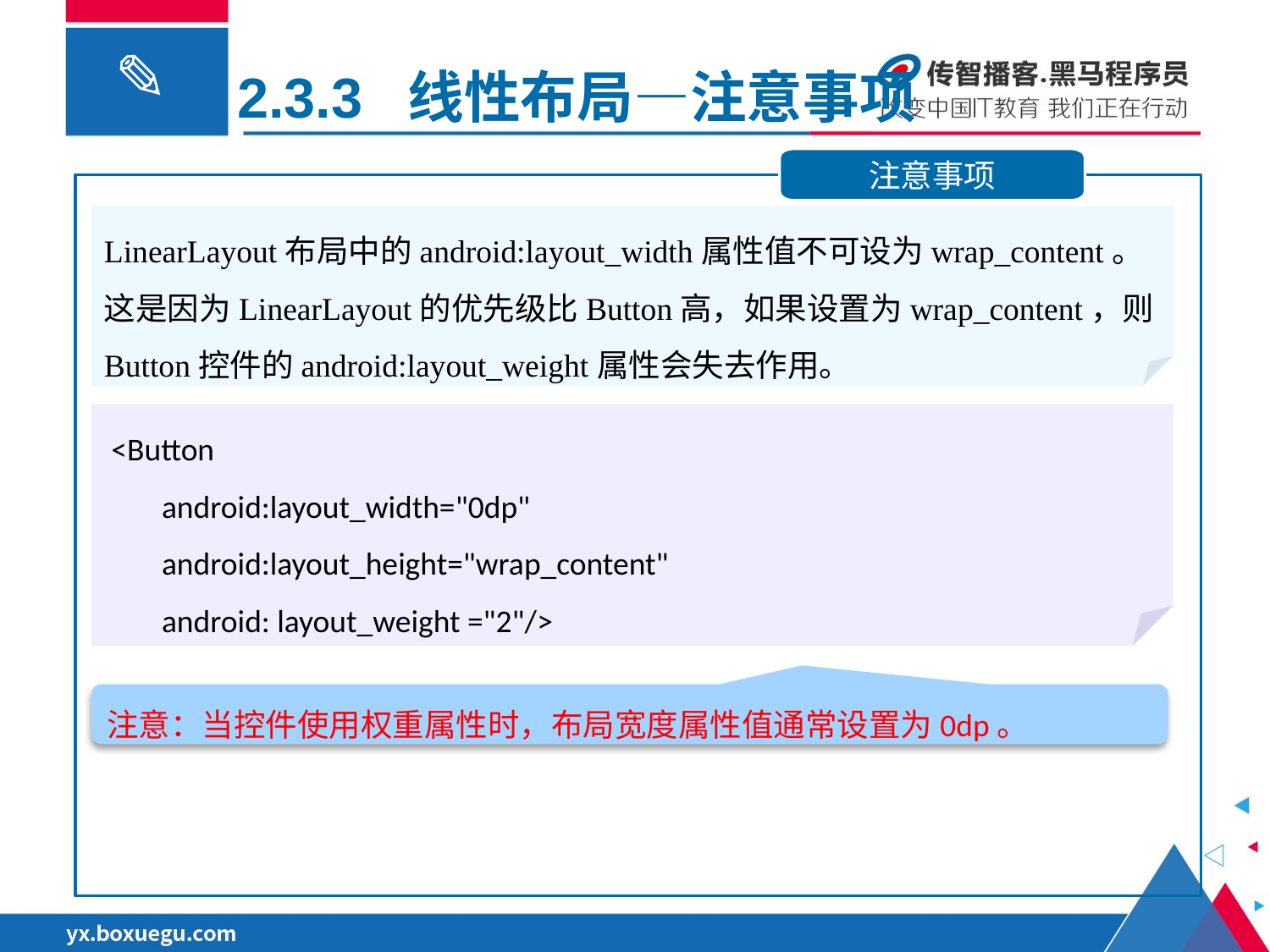

2.3.3  线性布局—注意事项
注意事项

LinearLayout布局中的android:layout_width属性值不可设为wrap_content。
这是因为LinearLayout的优先级比Button高，如果设置为wrap_content，则Button控件的android:layout_weight属性会失去作用。
 <Button
        android:layout_width="0dp"
        android:layout_height="wrap_content"
        android: layout_weight ="2"/>
注意：当控件使用权重属性时，布局宽度属性值通常设置为0dp。